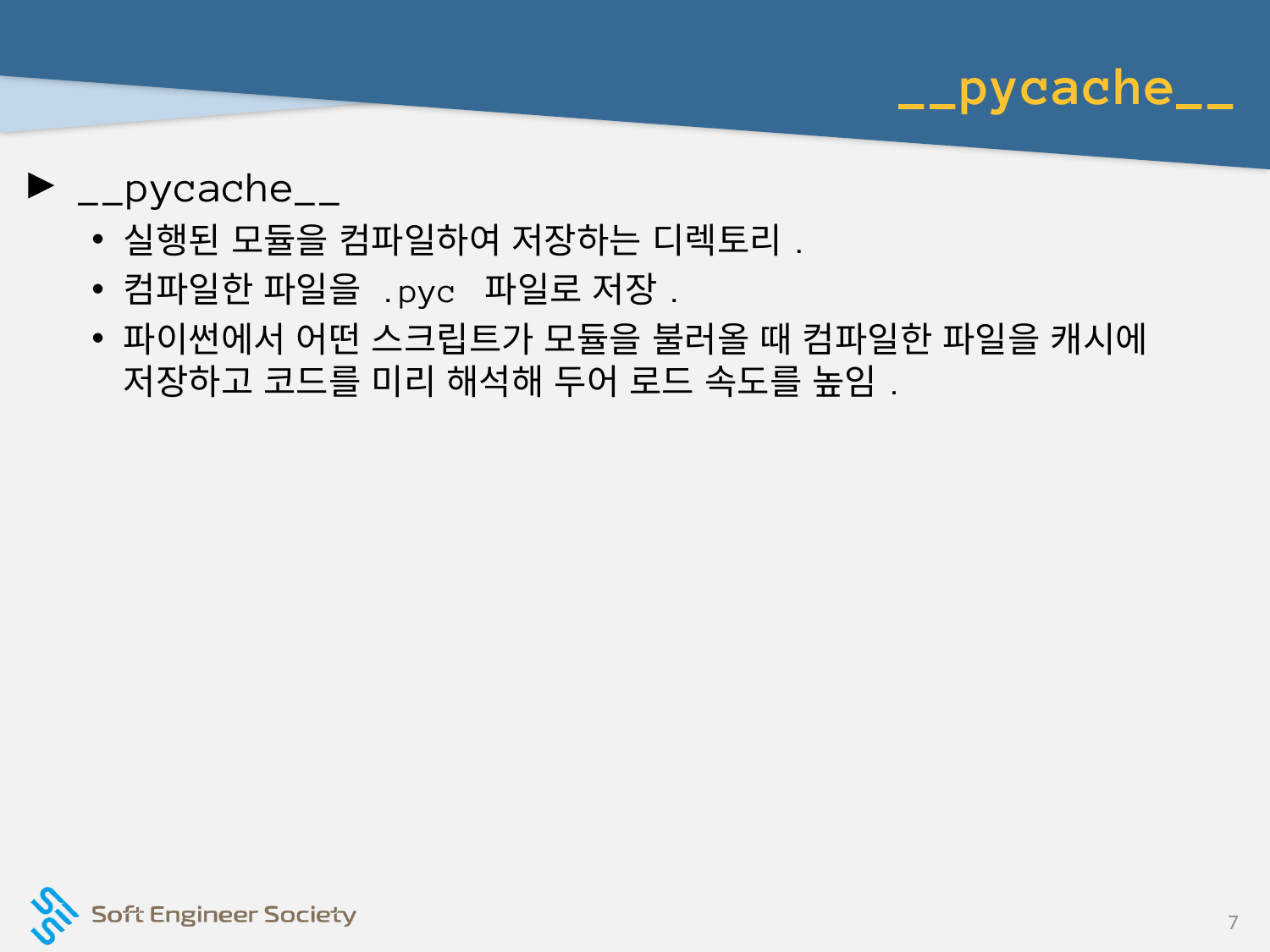

# __pycache__
__pycache__
실행된 모듈을 컴파일하여 저장하는 디렉토리.
컴파일한 파일을 .pyc 파일로 저장.
파이썬에서 어떤 스크립트가 모듈을 불러올 때 컴파일한 파일을 캐시에 저장하고 코드를 미리 해석해 두어 로드 속도를 높임.
7